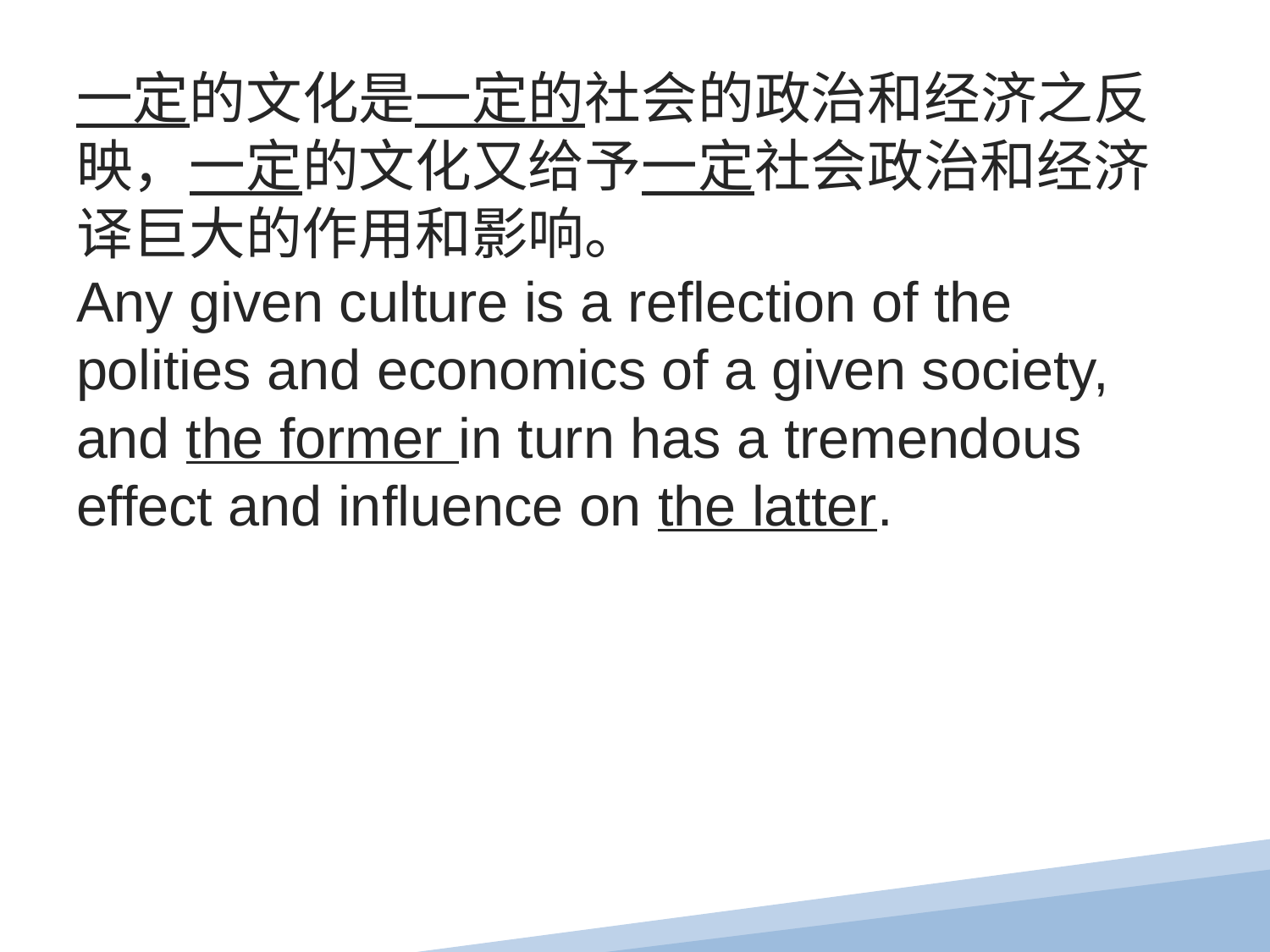

一定的文化是一定的社会的政治和经济之反映，一定的文化又给予一定社会政治和经济译巨大的作用和影响。
Any given culture is a reflection of the polities and economics of a given society, and the former in turn has a tremendous effect and influence on the latter.